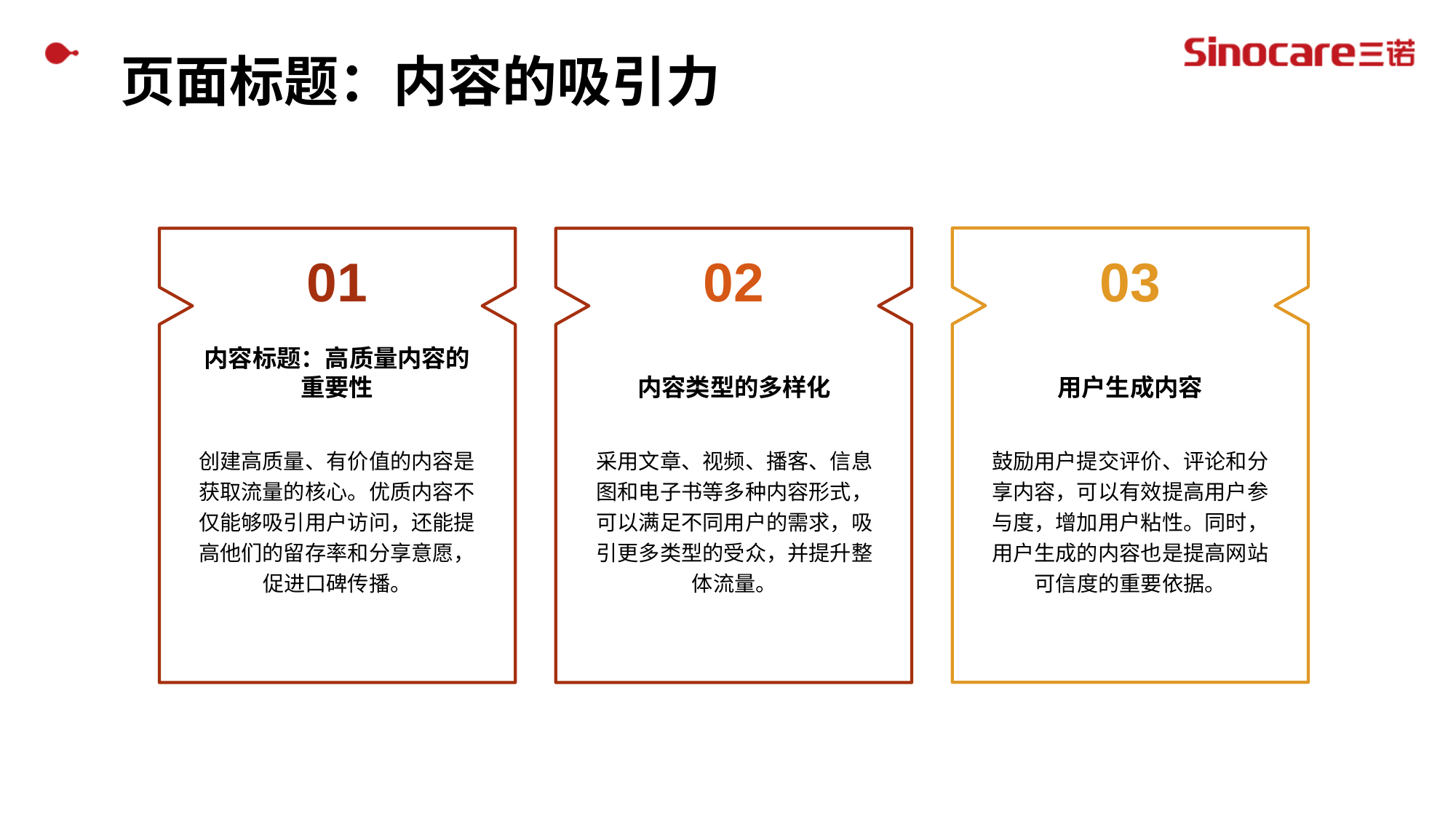

页面标题：内容的吸引力

03
02
01
内容标题：高质量内容的重要性
内容类型的多样化
用户生成内容
创建高质量、有价值的内容是获取流量的核心。优质内容不仅能够吸引用户访问，还能提高他们的留存率和分享意愿，促进口碑传播。
采用文章、视频、播客、信息图和电子书等多种内容形式，可以满足不同用户的需求，吸引更多类型的受众，并提升整体流量。
鼓励用户提交评价、评论和分享内容，可以有效提高用户参与度，增加用户粘性。同时，用户生成的内容也是提高网站可信度的重要依据。